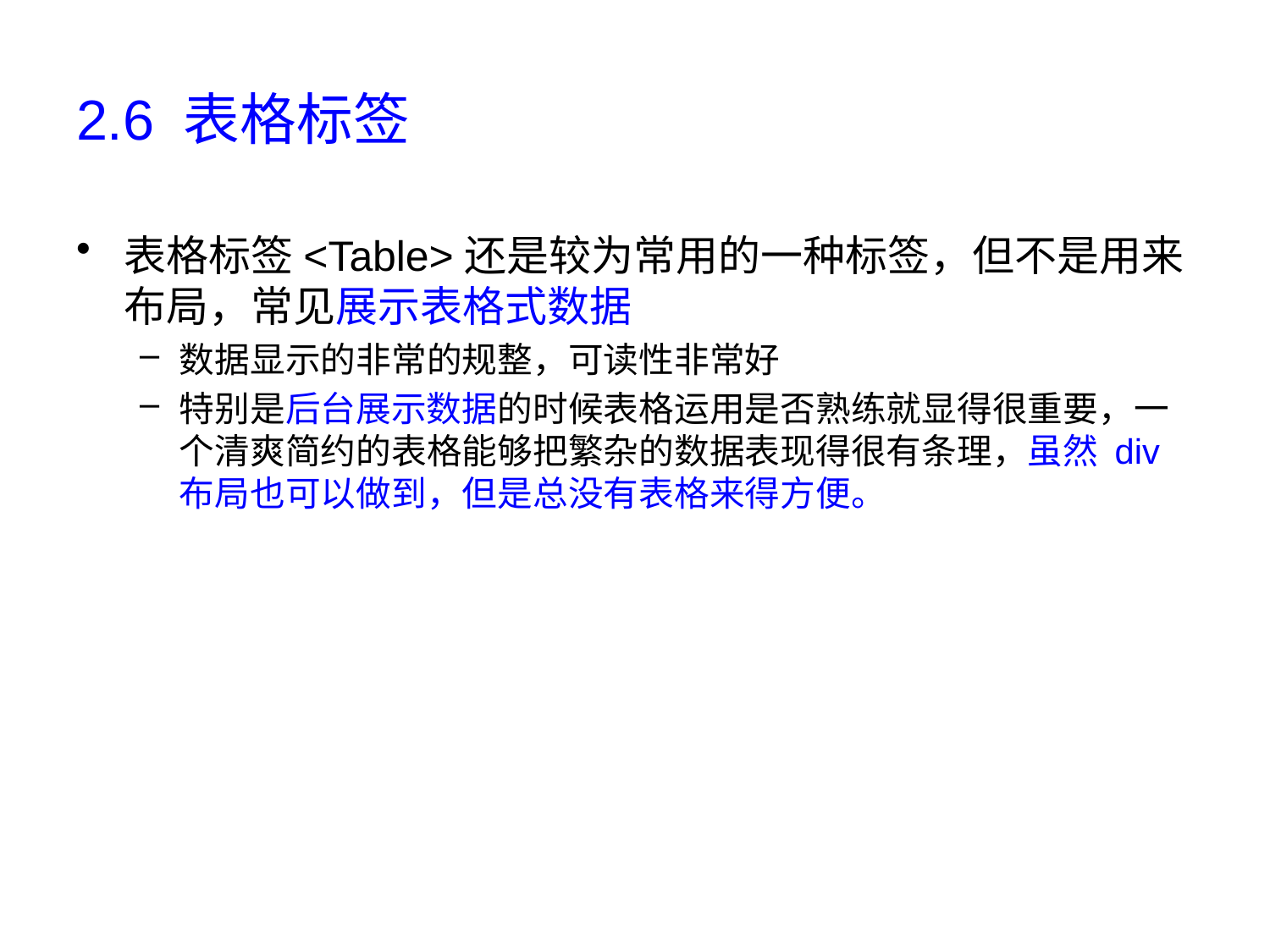

# 2.6 表格标签
表格标签<Table>还是较为常用的一种标签，但不是用来布局，常见展示表格式数据
数据显示的非常的规整，可读性非常好
特别是后台展示数据的时候表格运用是否熟练就显得很重要，一个清爽简约的表格能够把繁杂的数据表现得很有条理，虽然 div 布局也可以做到，但是总没有表格来得方便。